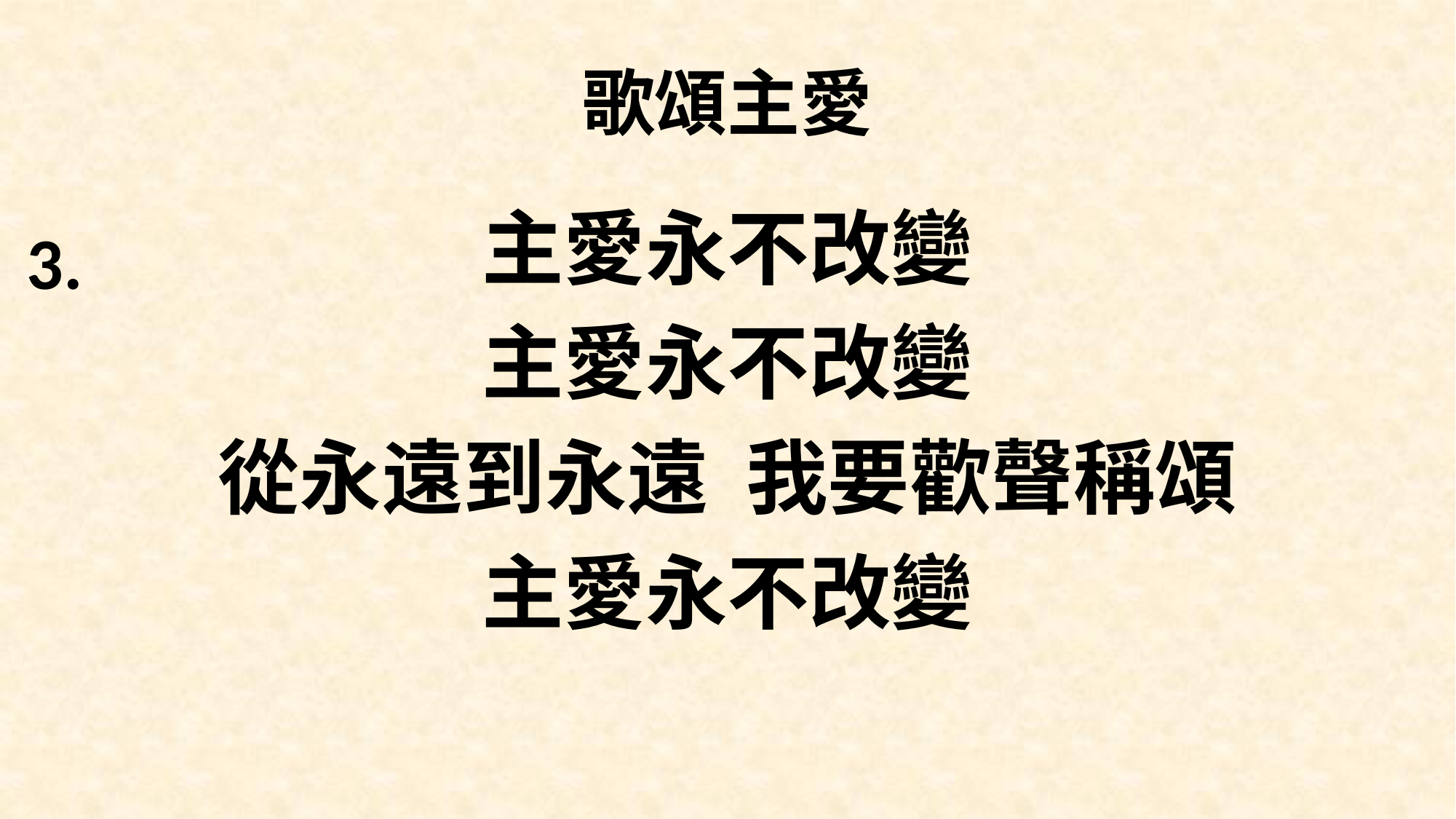

# 歌頌主愛
主愛永不改變
主愛永不改變
從永遠到永遠  我要歡聲稱頌
主愛永不改變
3.